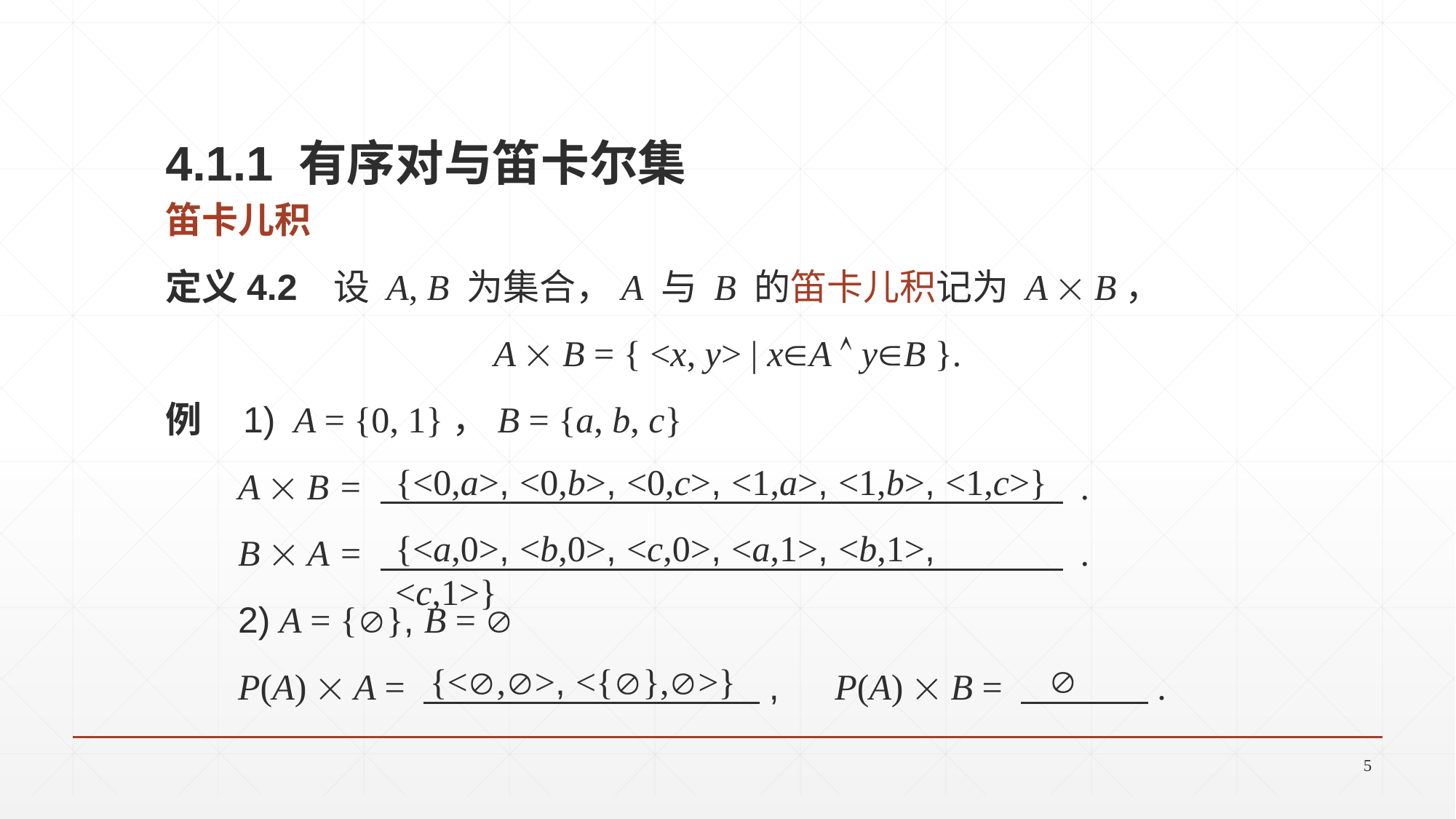

4.1.1 有序对与笛卡尔集
笛卡儿积
定义4.2   设 A, B 为集合，A 与 B 的笛卡儿积记为 A × B，
A × B = { <x, y> | x∈A ∧ y∈B }.
例    1)  A = {0, 1}，B = {a, b, c}
        A × B =                                                                               .
        B × A =                                                                               .
        2) A = {∅}, B = ∅
        P(A) × A =                                        ,      P(A) × B =                 .
{<0,a>, <0,b>, <0,c>, <1,a>, <1,b>, <1,c>}
{<a,0>, <b,0>, <c,0>, <a,1>, <b,1>, <c,1>}
∅
{<∅,∅>, <{∅},∅>}
5